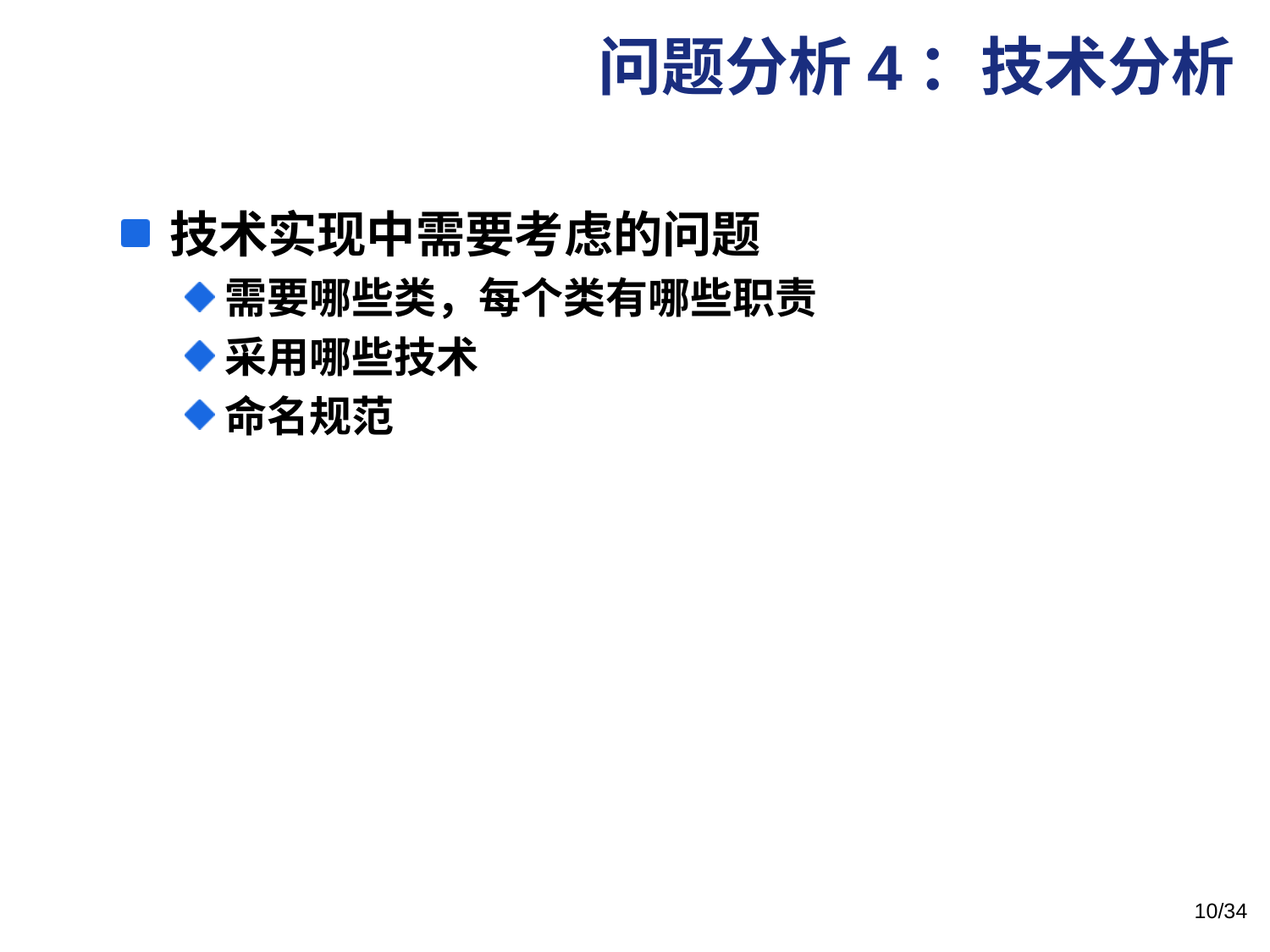

# 问题分析4：技术分析
技术实现中需要考虑的问题
需要哪些类，每个类有哪些职责
采用哪些技术
命名规范

10/34